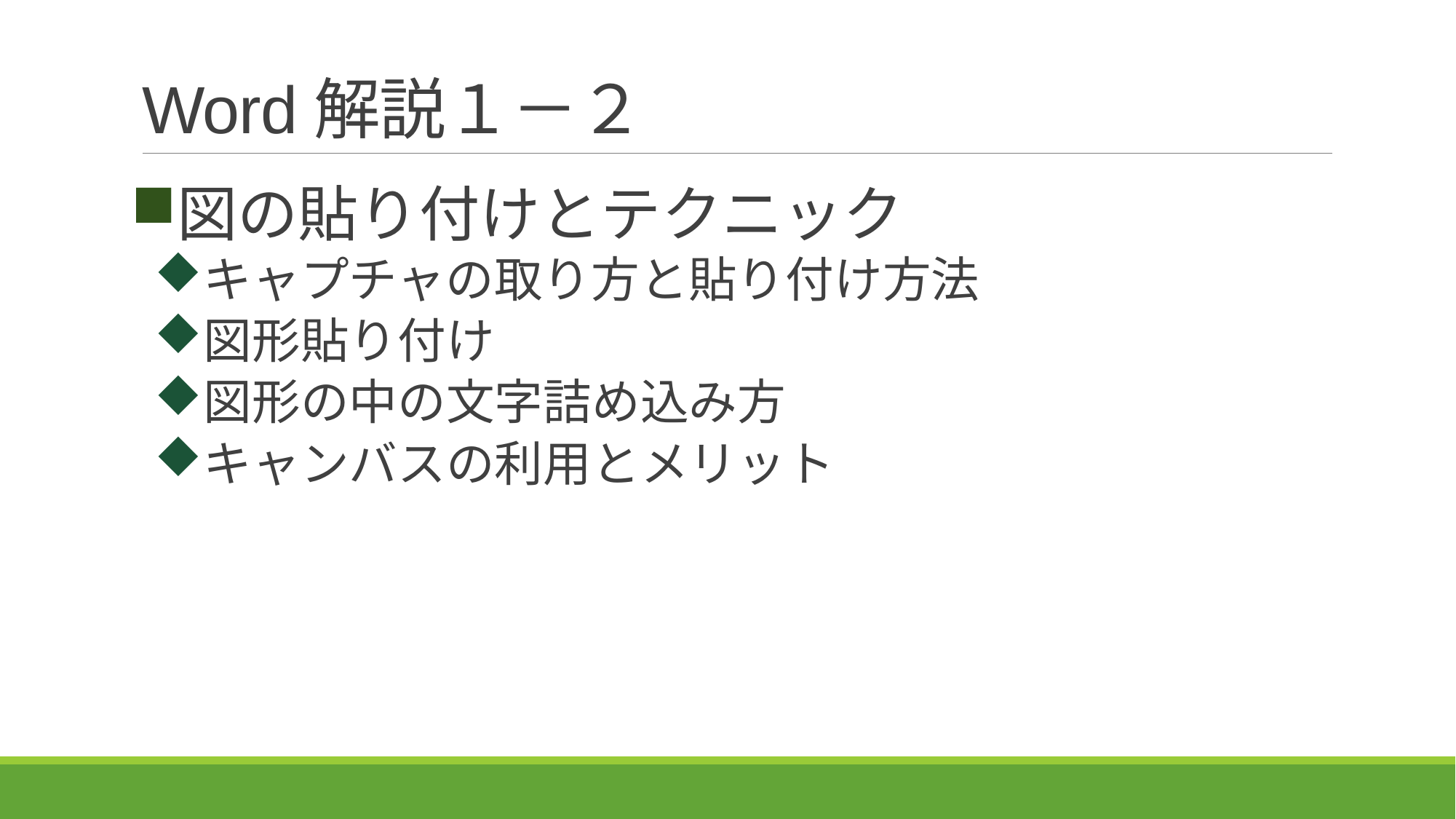

# Word解説１－２
図の貼り付けとテクニック
キャプチャの取り方と貼り付け方法
図形貼り付け
図形の中の文字詰め込み方
キャンバスの利用とメリット